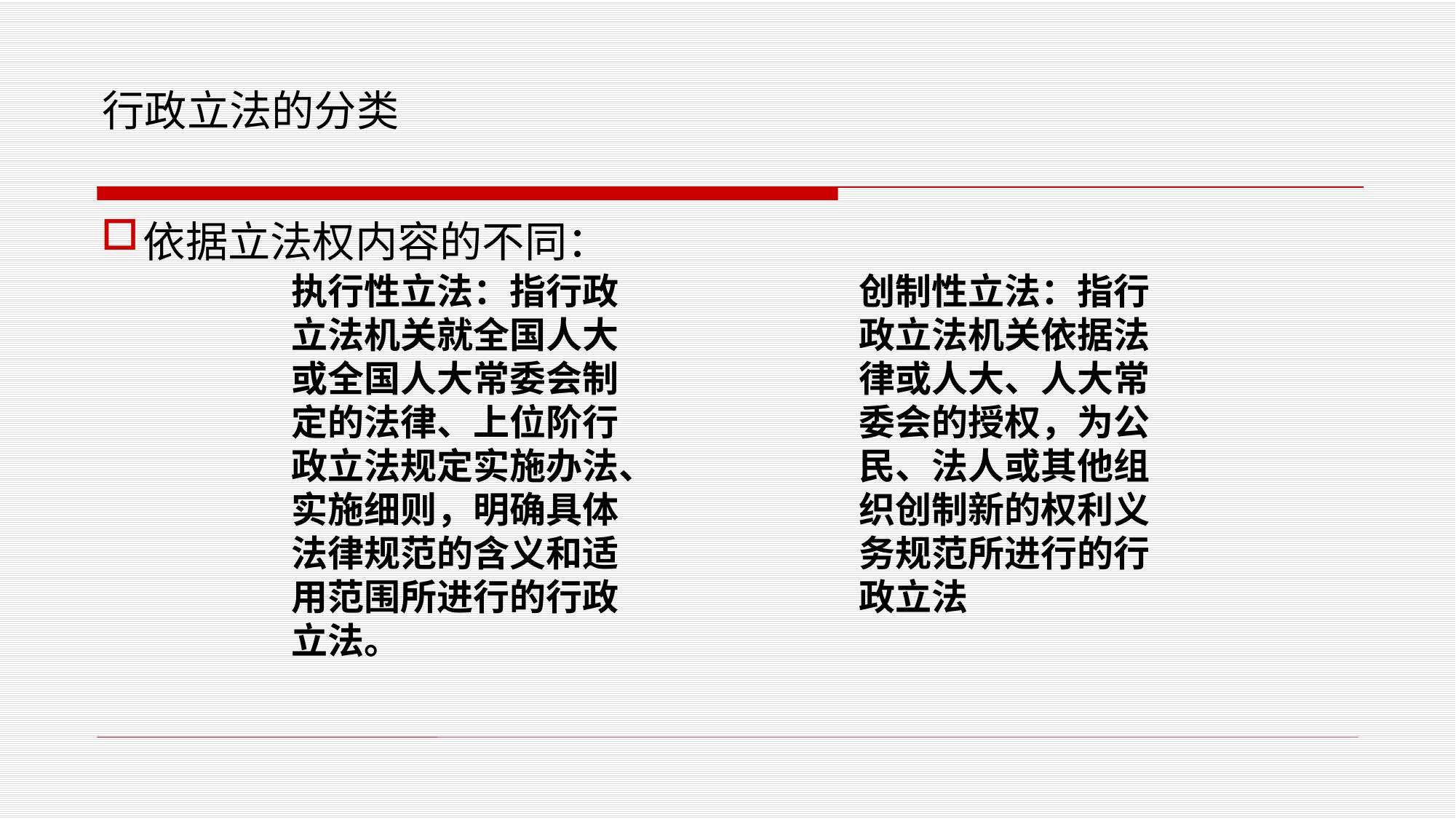

# 行政立法的分类
依据立法权内容的不同：

执行性立法：指行政立法机关就全国人大或全国人大常委会制定的法律、上位阶行政立法规定实施办法、实施细则，明确具体法律规范的含义和适用范围所进行的行政立法。
创制性立法：指行政立法机关依据法律或人大、人大常委会的授权，为公民、法人或其他组织创制新的权利义务规范所进行的行政立法